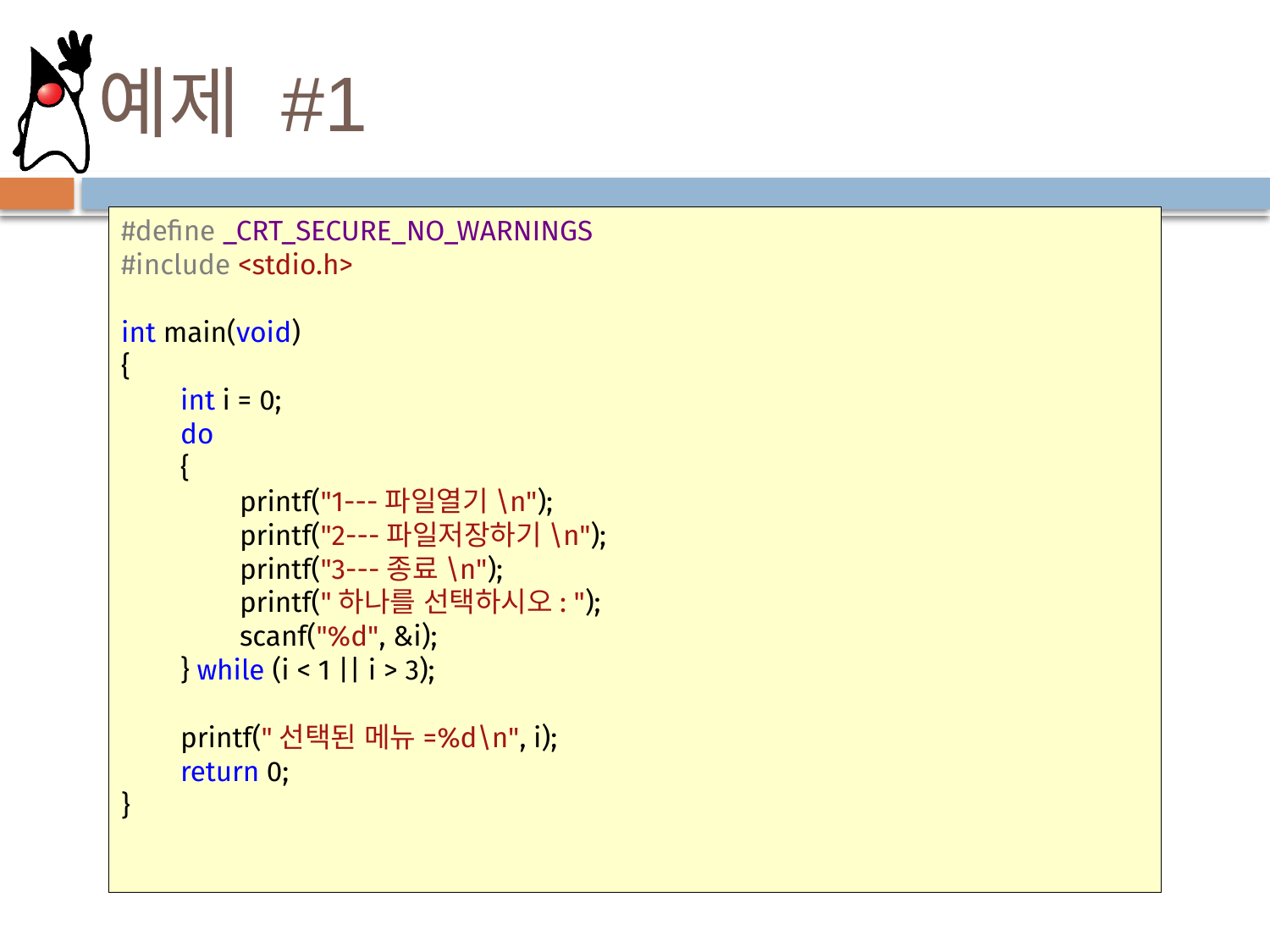

# 예제 #1
#define _CRT_SECURE_NO_WARNINGS
#include <stdio.h>

int main(void)
{
        int i = 0;
        do
        {
                printf("1---파일열기\n");
                printf("2---파일저장하기\n");
                printf("3---종료\n");
                printf("하나를 선택하시오: ");
                scanf("%d", &i);
        } while (i < 1 || i > 3);

        printf("선택된 메뉴=%d\n", i);
        return 0;
}